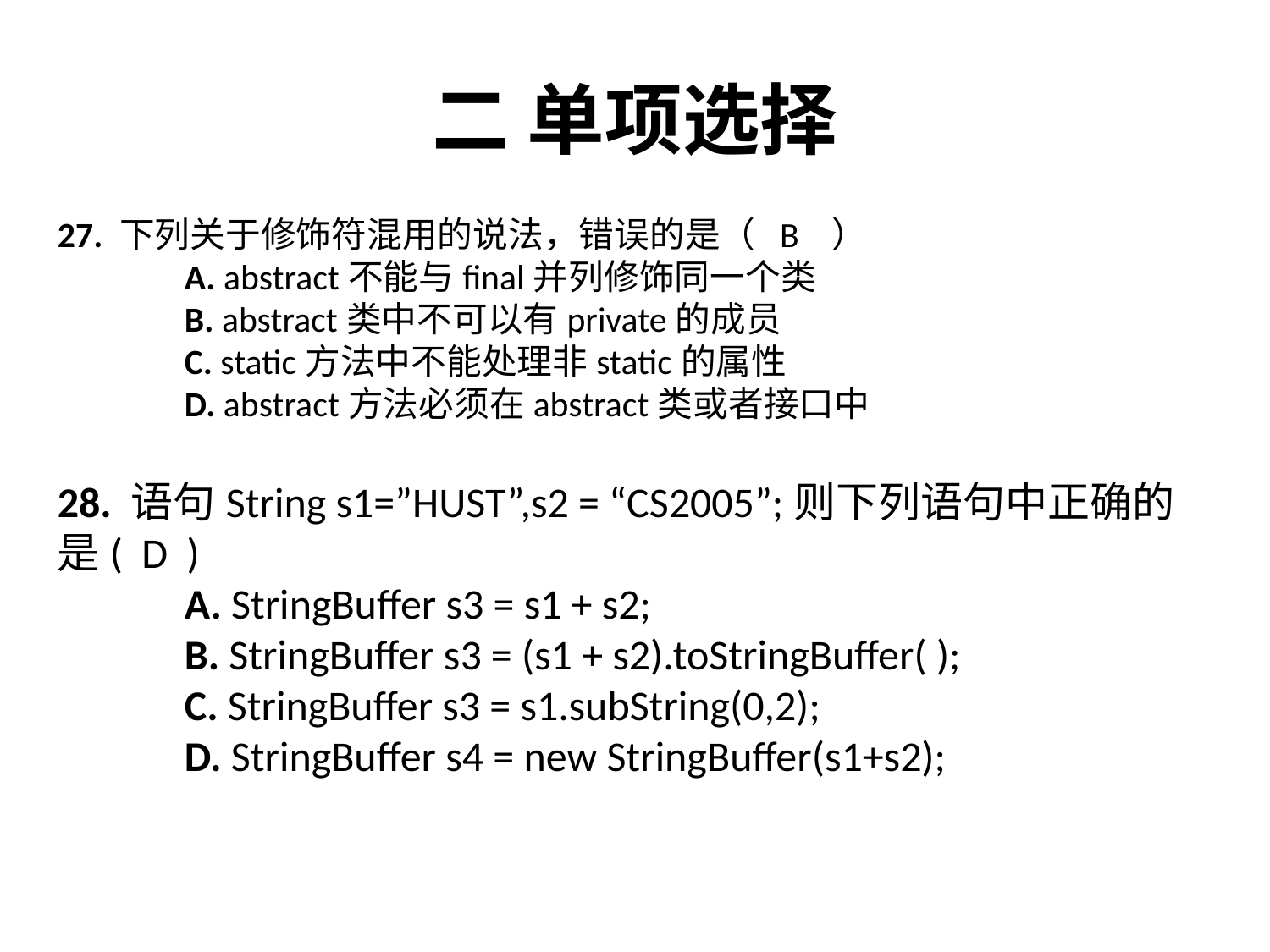

# 二 单项选择
27. 下列关于修饰符混用的说法，错误的是（  B   ）
	A. abstract不能与final并列修饰同一个类
	B. abstract类中不可以有private的成员
	C. static方法中不能处理非static的属性
	D. abstract方法必须在abstract类或者接口中
28. 语句String s1=”HUST”,s2 = “CS2005”;则下列语句中正确的是(  D  )
	A. StringBuffer s3 = s1 + s2;
	B. StringBuffer s3 = (s1 + s2).toStringBuffer( );
	C. StringBuffer s3 = s1.subString(0,2);
	D. StringBuffer s4 = new StringBuffer(s1+s2);